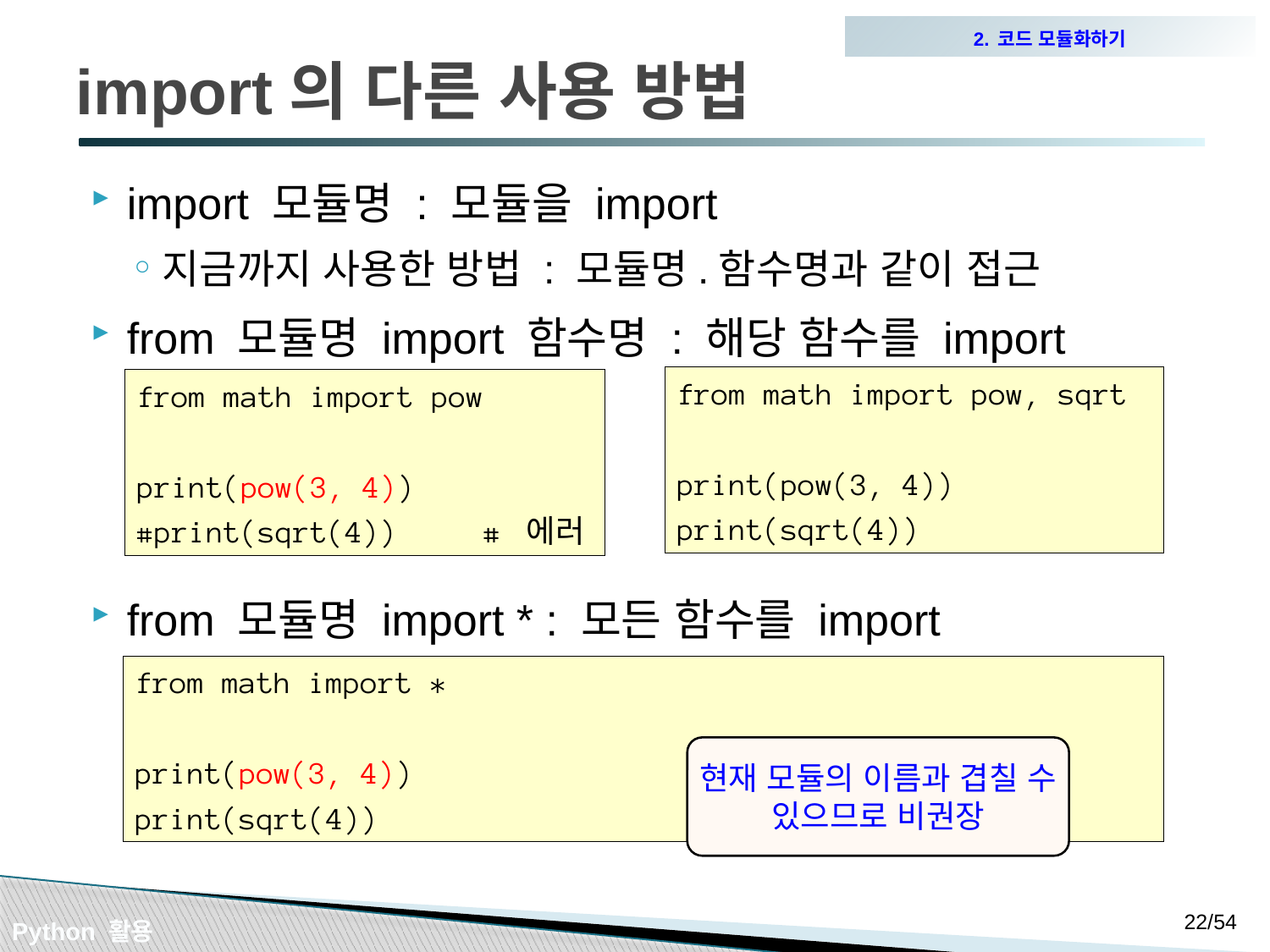

2. 코드 모듈화하기
# import의 다른 사용 방법
import 모듈명 : 모듈을 import
지금까지 사용한 방법 : 모듈명.함수명과 같이 접근
from 모듈명 import 함수명 : 해당 함수를 import

from 모듈명 import * : 모든 함수를 import
from math import pow, sqrt

print(pow(3, 4))
print(sqrt(4))
from math import pow

print(pow(3, 4))
#print(sqrt(4))     # 에러
from math import *

print(pow(3, 4))
print(sqrt(4))
현재 모듈의 이름과 겹칠 수 있으므로 비권장
22